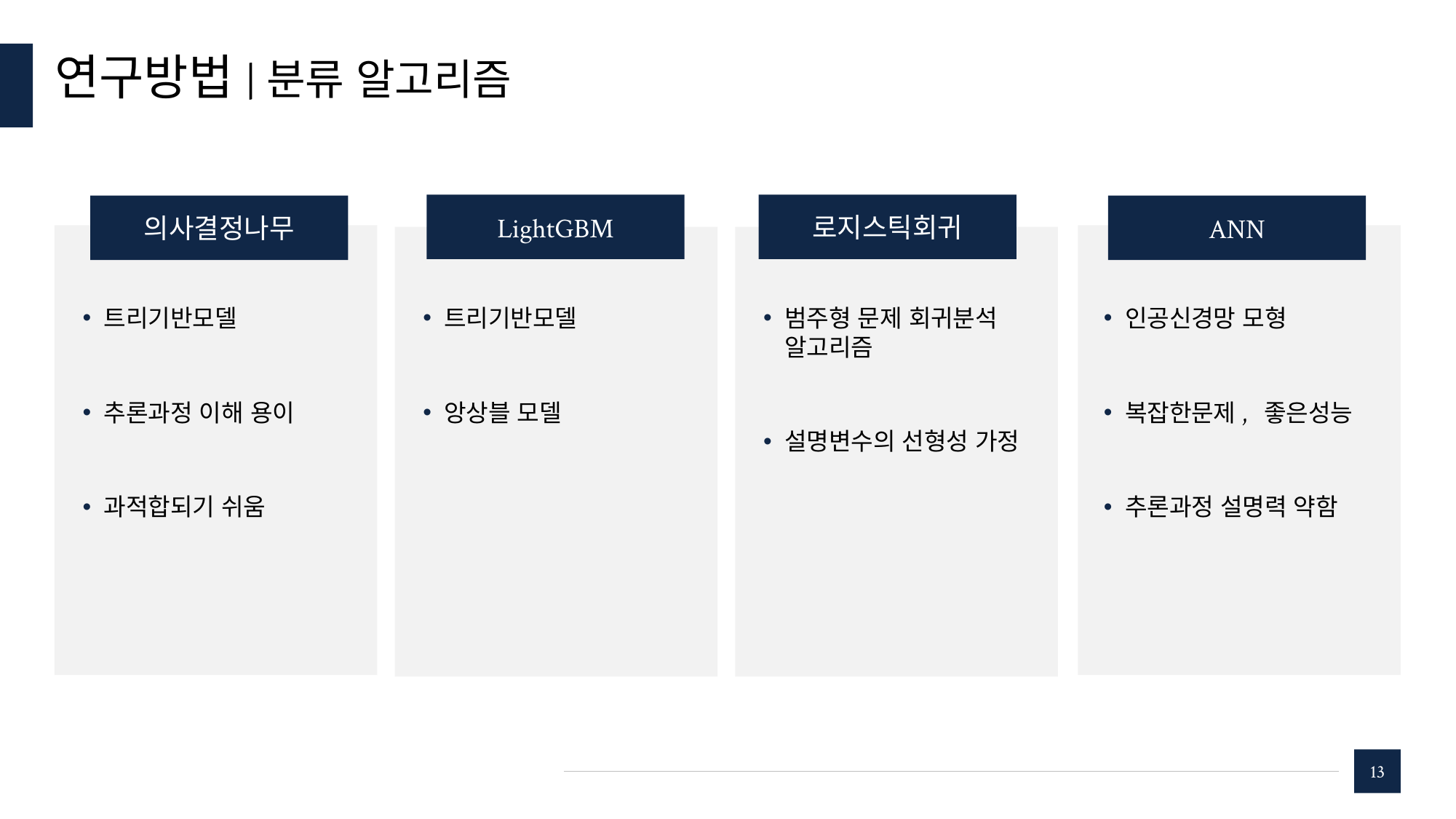

# 연구방법|분류 알고리즘

LightGBM
로지스틱회귀
의사결정나무
ANN

트리기반모델

추론과정 이해 용이

과적합되기 쉬움

트리기반모델

앙상블 모델
범주형 문제 회귀분석 알고리즘

설명변수의 선형성 가정
인공신경망 모형

복잡한문제,  좋은성능

추론과정 설명력 약함

13